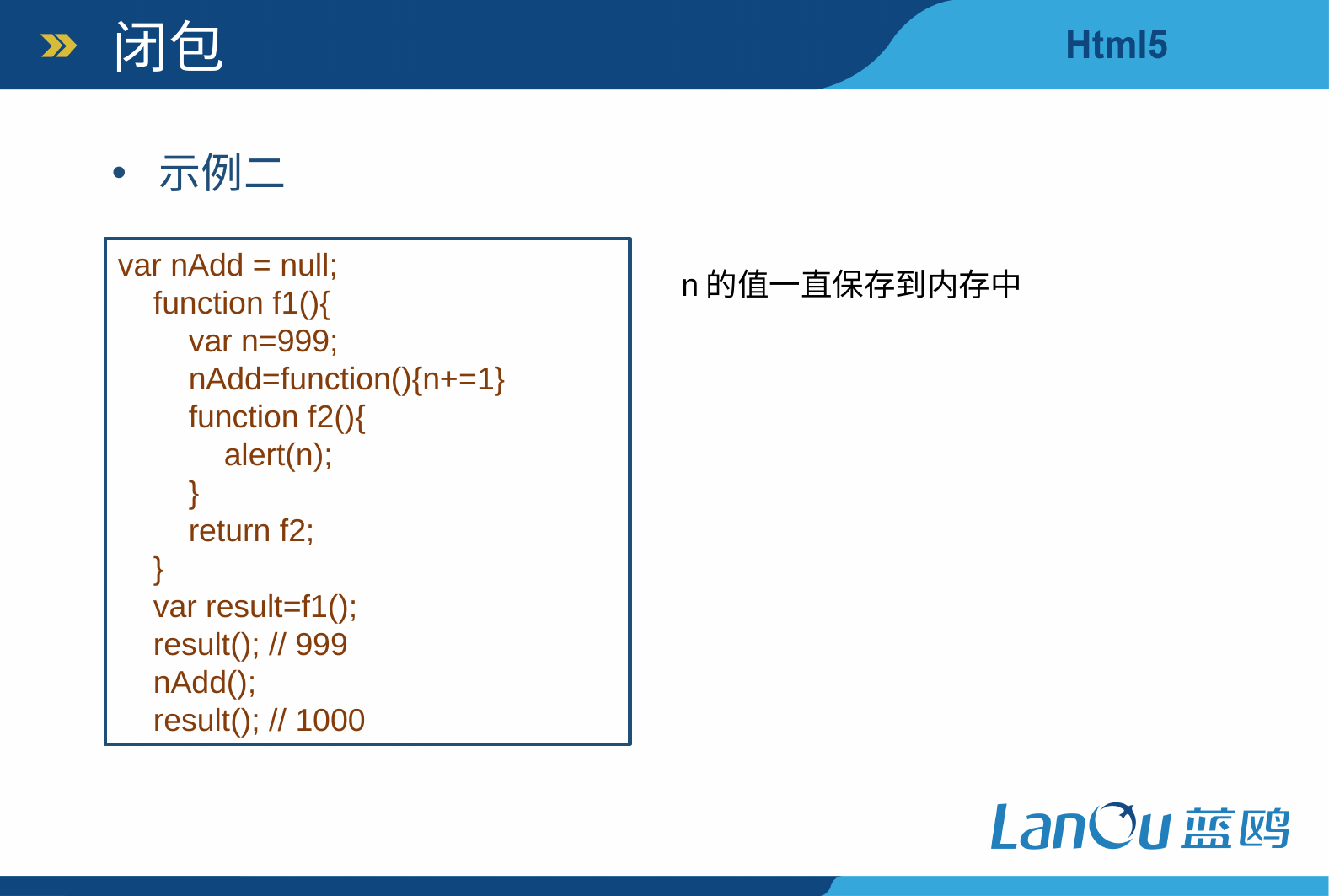

闭包
示例二

var nAdd = null;
    function f1(){
        var n=999;
        nAdd=function(){n+=1}
        function f2(){
            alert(n);
        }
        return f2;
    }
    var result=f1();
    result(); // 999
    nAdd();
    result(); // 1000
n的值一直保存到内存中